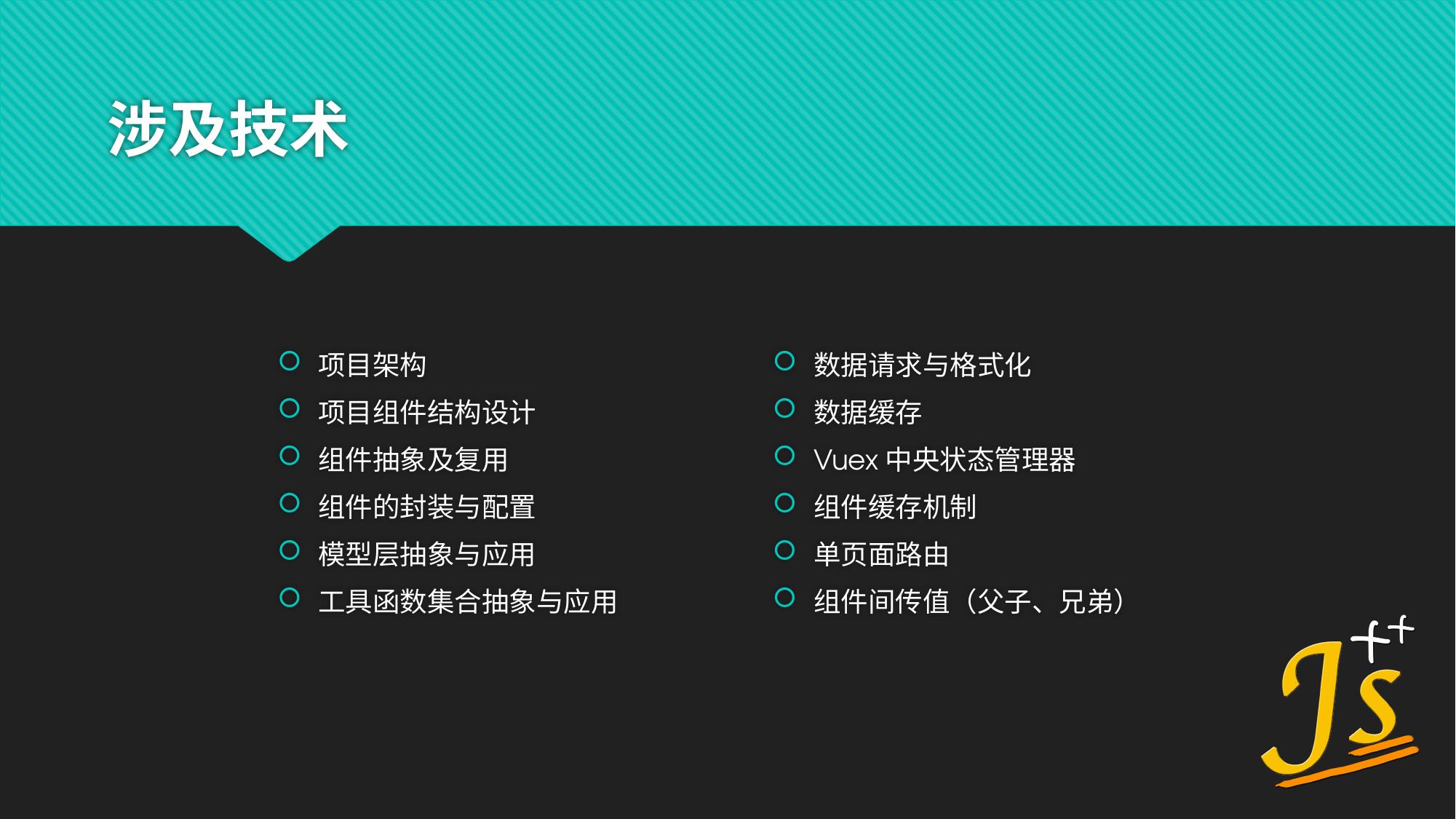

# 涉及技术
项目架构
项目组件结构设计
组件抽象及复用
组件的封装与配置
模型层抽象与应用
工具函数集合抽象与应用
数据请求与格式化
数据缓存
Vuex中央状态管理器
组件缓存机制
单页面路由
组件间传值（父子、兄弟）